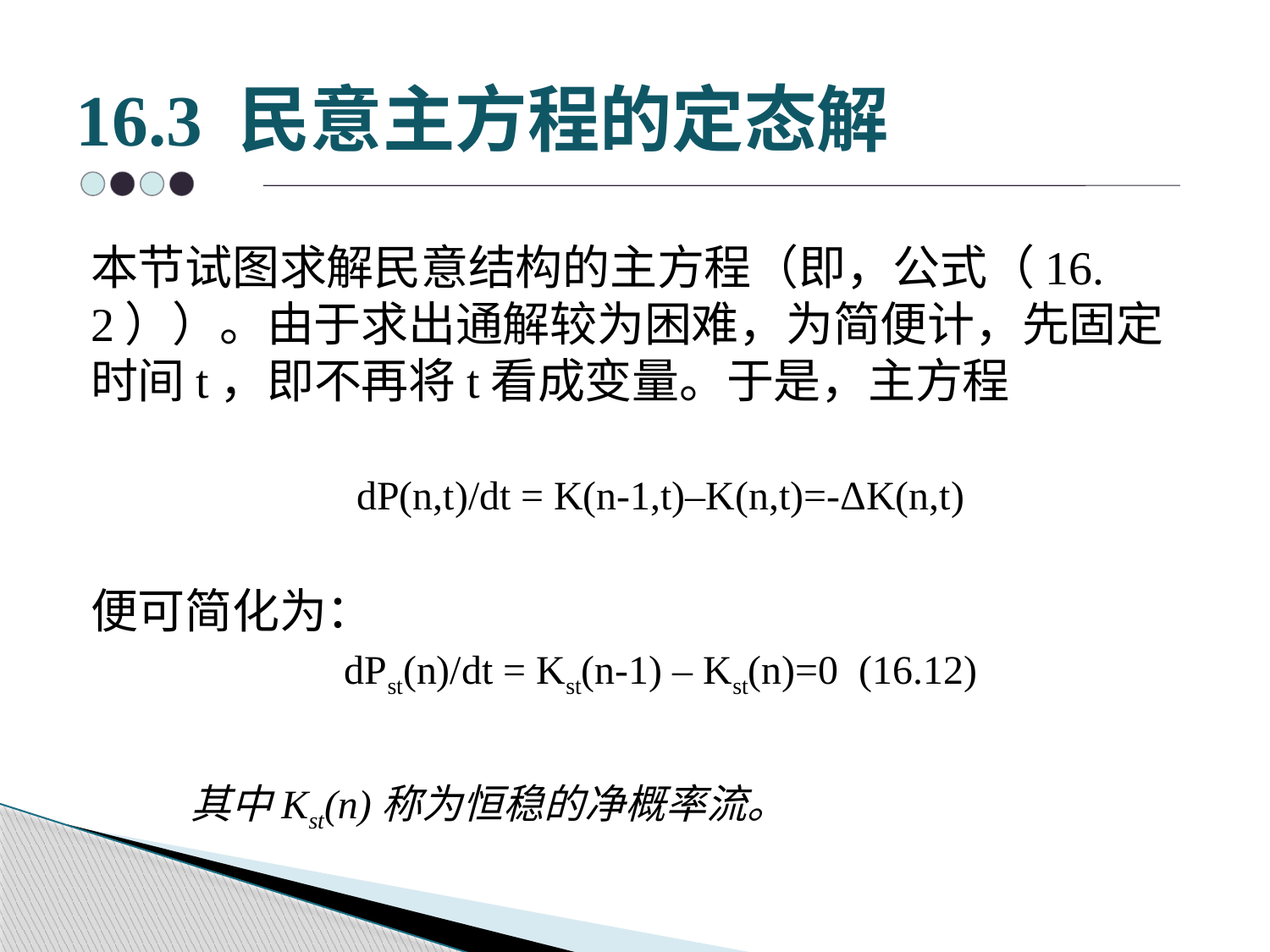

# 16.3 民意主方程的定态解

本节试图求解民意结构的主方程（即，公式（16.2））。由于求出通解较为困难，为简便计，先固定时间t，即不再将t看成变量。于是，主方程

dP(n,t)/dt = K(n-1,t)–K(n,t)=-ΔK(n,t)

便可简化为：
dPst(n)/dt = Kst(n-1) – Kst(n)=0  (16.12)

          其中Kst(n)称为恒稳的净概率流。